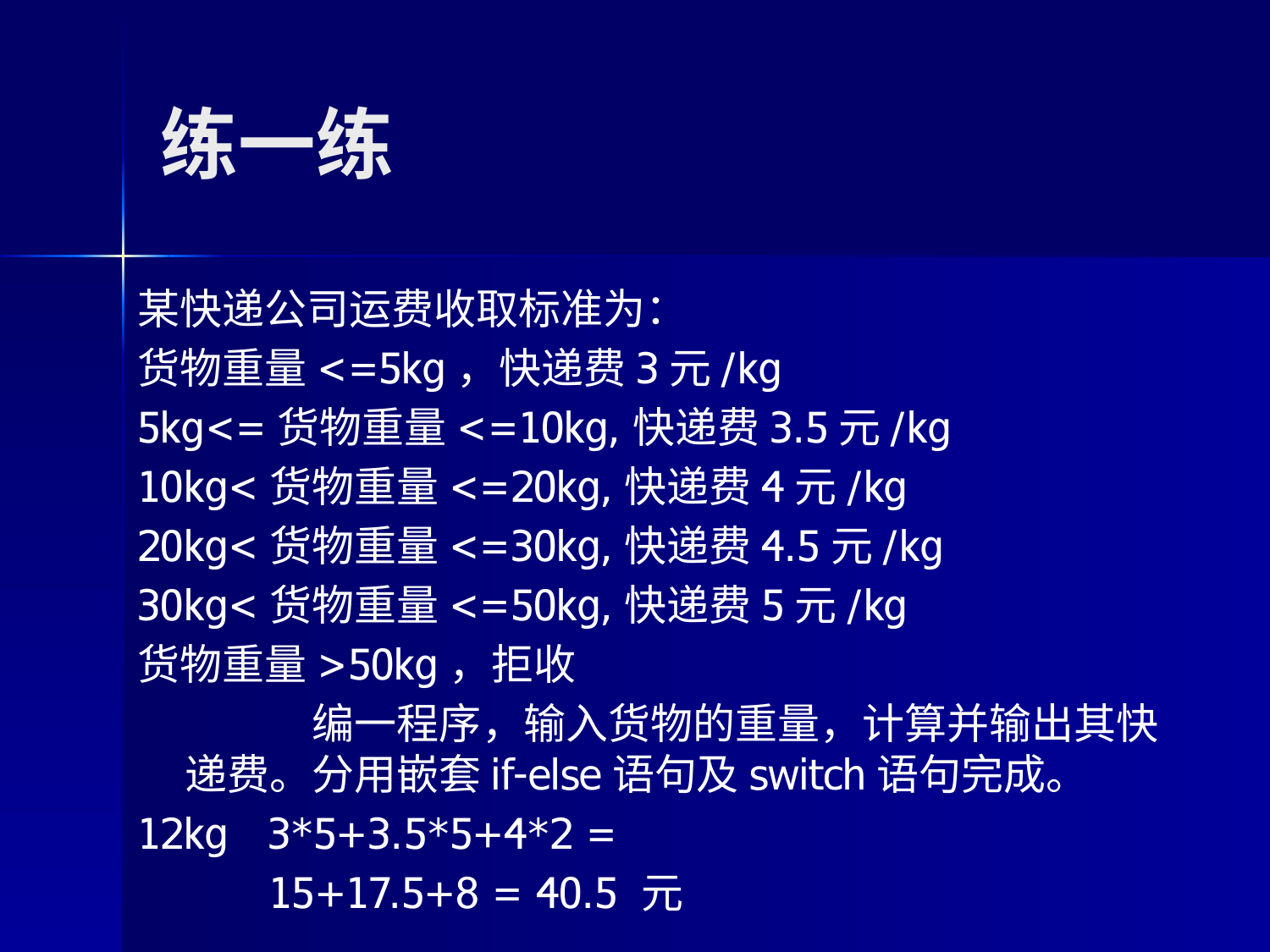

# 练一练
某快递公司运费收取标准为：
货物重量<=5kg，快递费3元/kg
5kg<=货物重量<=10kg,快递费3.5元/kg
10kg<货物重量<=20kg,快递费4元/kg
20kg<货物重量<=30kg,快递费4.5元/kg
30kg<货物重量<=50kg,快递费5元/kg
货物重量>50kg，拒收
		编一程序，输入货物的重量，计算并输出其快递费。分用嵌套if-else语句及switch语句完成。
12kg   3*5+3.5*5+4*2 =
          15+17.5+8 = 40.5 元